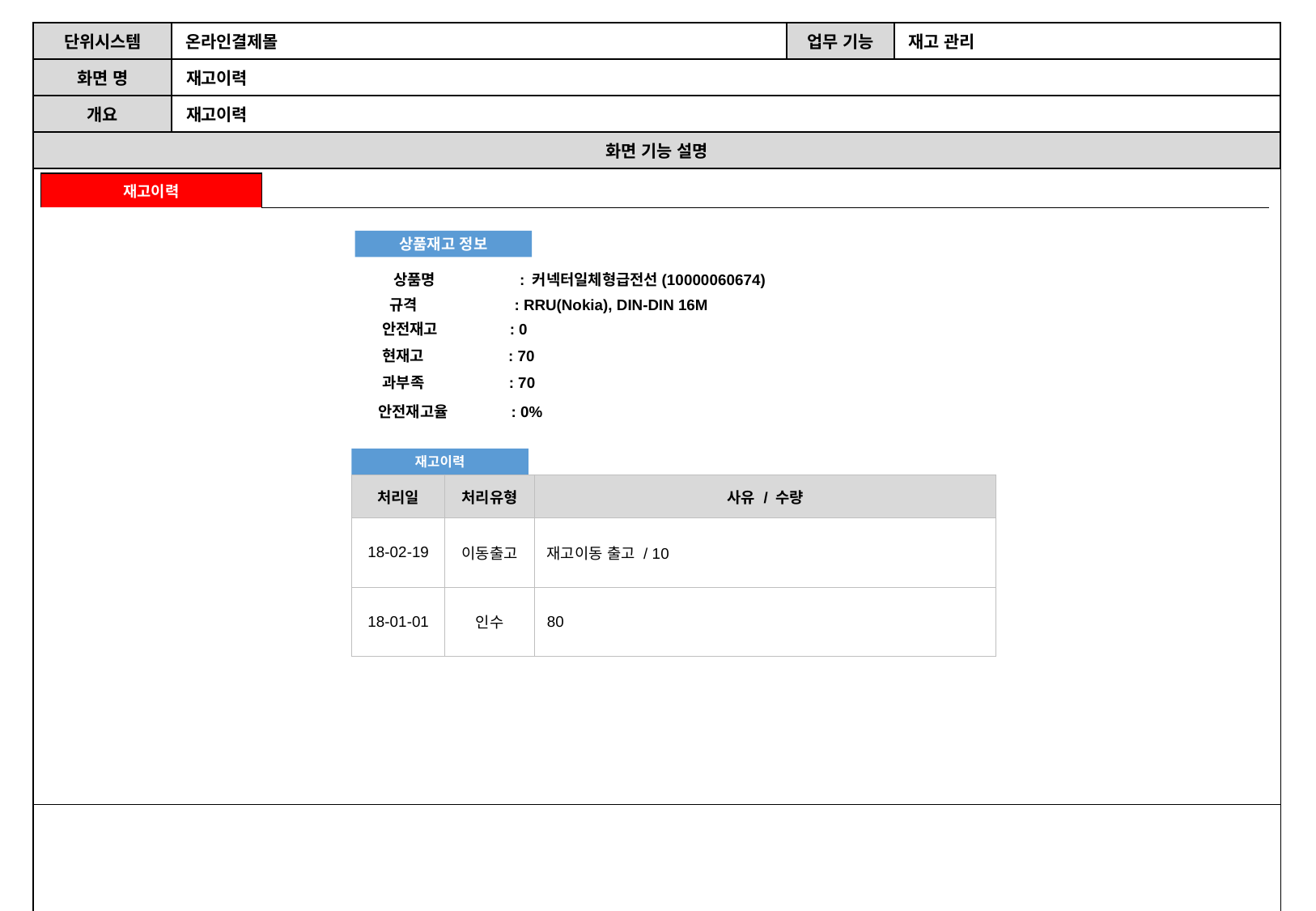

| 단위시스템 | 온라인결제몰 | 업무 기능 | 재고 관리 |
| --- | --- | --- | --- |
| 화면 명 | 재고이력 |  |  |
| 개요 | 재고이력 |  |  |
| 화면 기능 설명 |  |  |  |
| 이화텔 |
| --- |
|  |
| 재고이력 |  |  |
| --- | --- | --- |
X
상품재고 정보
상품명                   : 커넥터일체형급전선(10000060674)
규격                      : RRU(Nokia), DIN-DIN 16M
안전재고                : 0
현재고                   : 70
과부족                   : 70
안전재고율              : 0%
재고이력
| 처리일 | 처리유형 | 사유 / 수량 |
| --- | --- | --- |
| 18-02-19 | 이동출고 | 재고이동 출고 / 10 |
| 18-01-01 | 인수 | 80 |